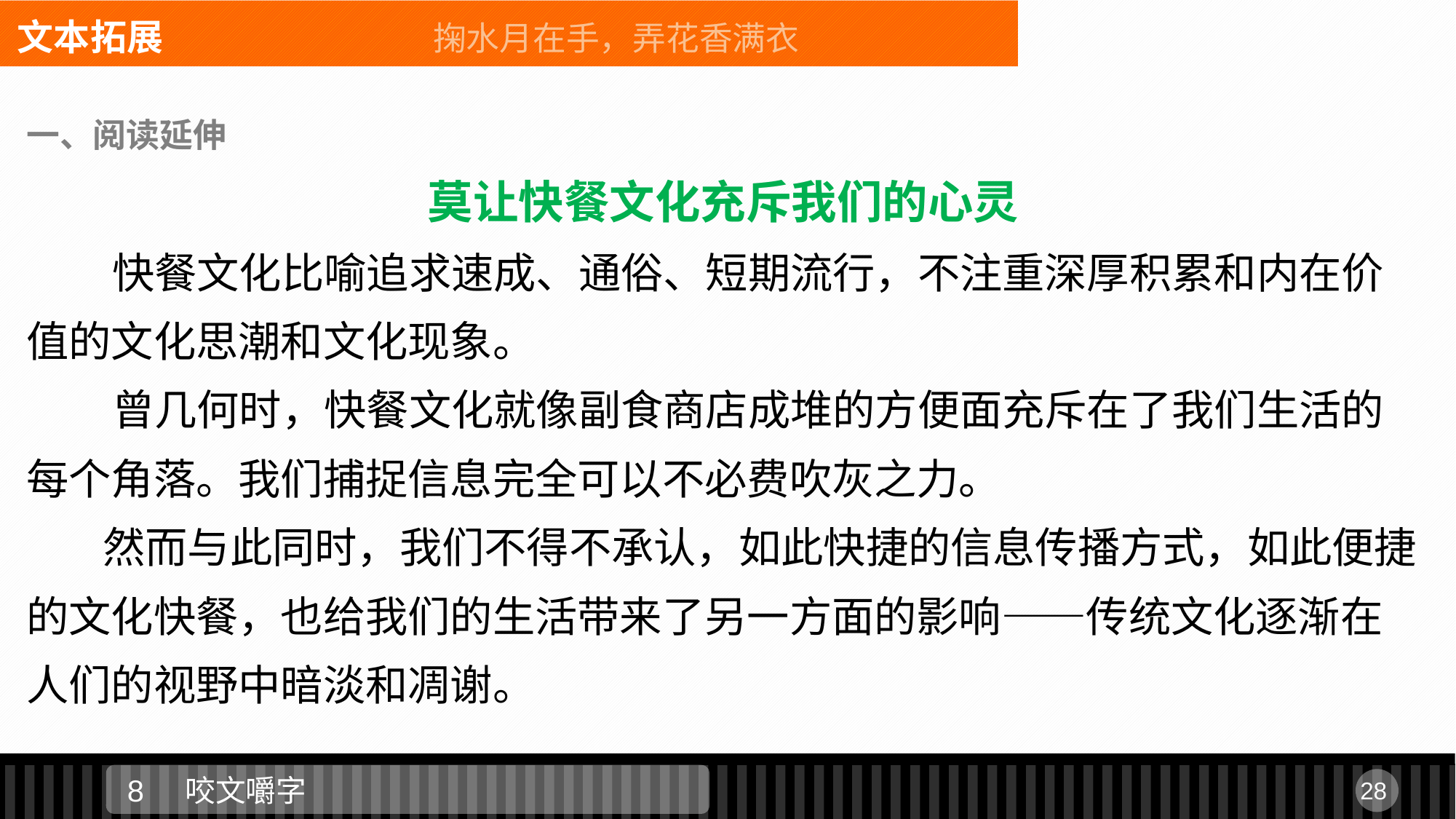

文本拓展                                 掬水月在手，弄花香满衣
一、阅读延伸
莫让快餐文化充斥我们的心灵
        快餐文化比喻追求速成、通俗、短期流行，不注重深厚积累和内在价值的文化思潮和文化现象。
        曾几何时，快餐文化就像副食商店成堆的方便面充斥在了我们生活的每个角落。我们捕捉信息完全可以不必费吹灰之力。
       然而与此同时，我们不得不承认，如此快捷的信息传播方式，如此便捷的文化快餐，也给我们的生活带来了另一方面的影响——传统文化逐渐在人们的视野中暗淡和凋谢。